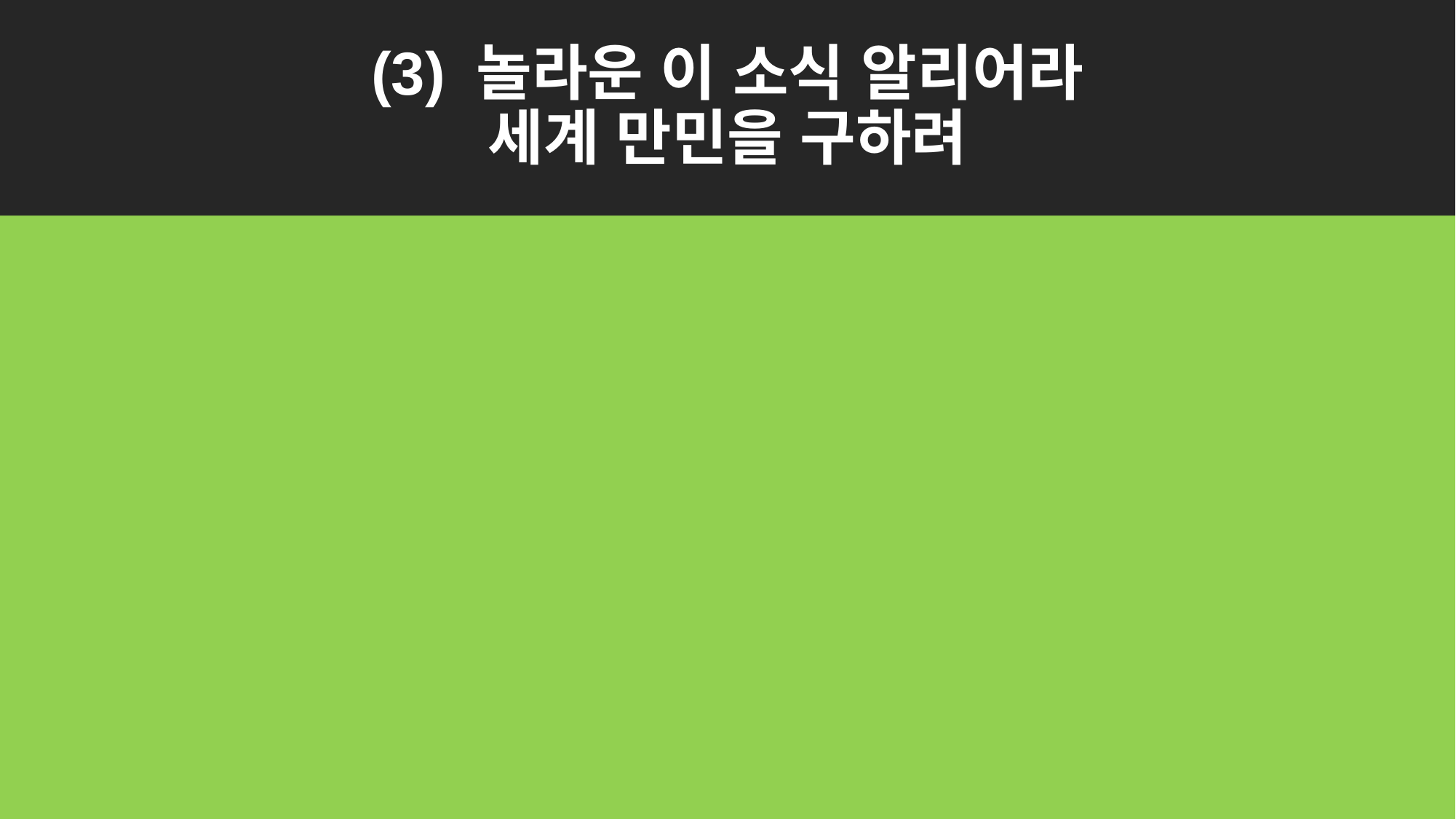

# (3) 놀라운 이 소식 알리어라 세계 만민을 구하려